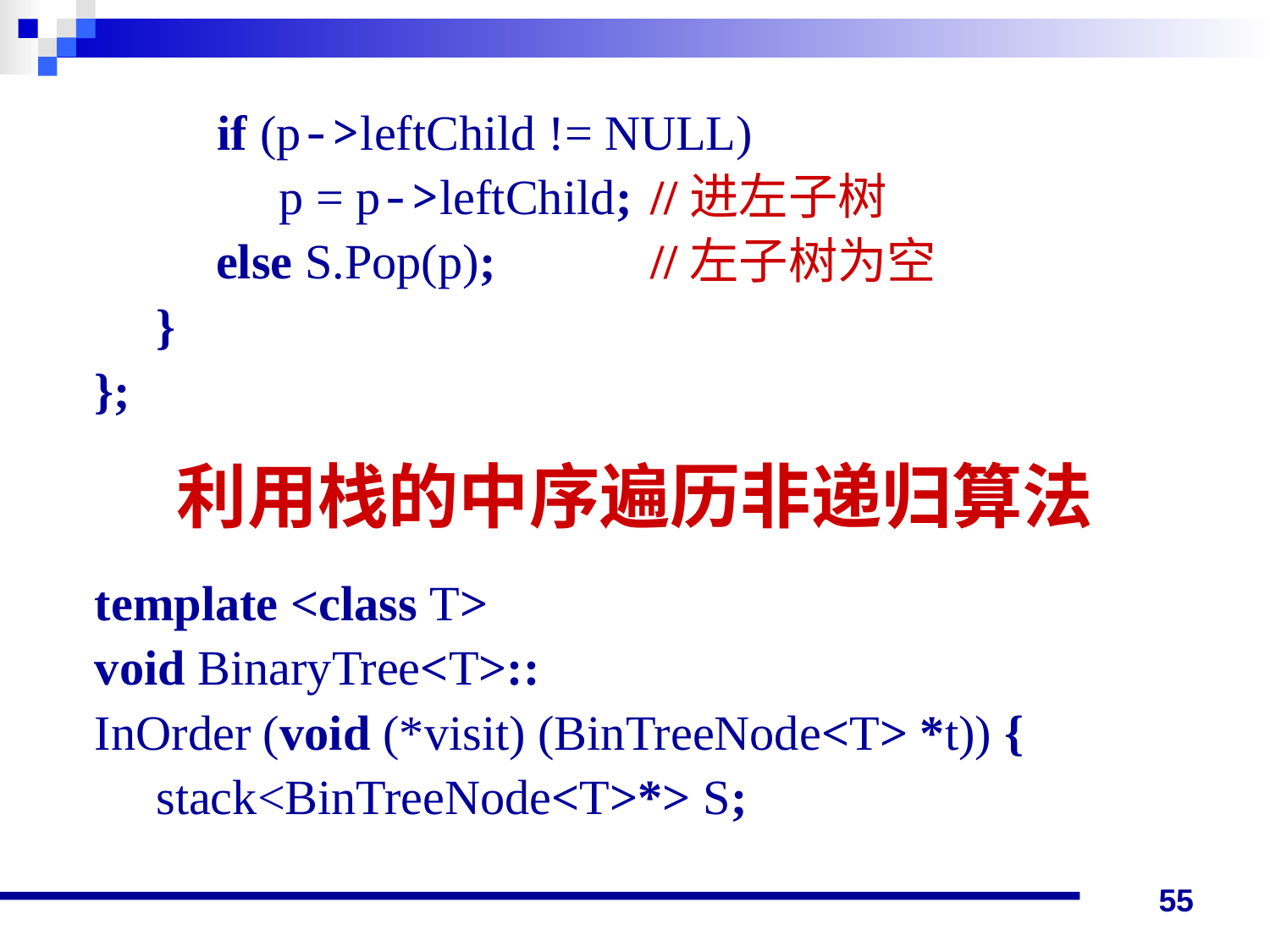

if (p->leftChild != NULL)
               p = p->leftChild;	//进左子树
 	      else S.Pop(p);		//左子树为空
     }
};

template <class T>
void BinaryTree<T>::
InOrder (void (*visit) (BinTreeNode<T> *t)) {
     stack<BinTreeNode<T>*> S;
# 利用栈的中序遍历非递归算法
55